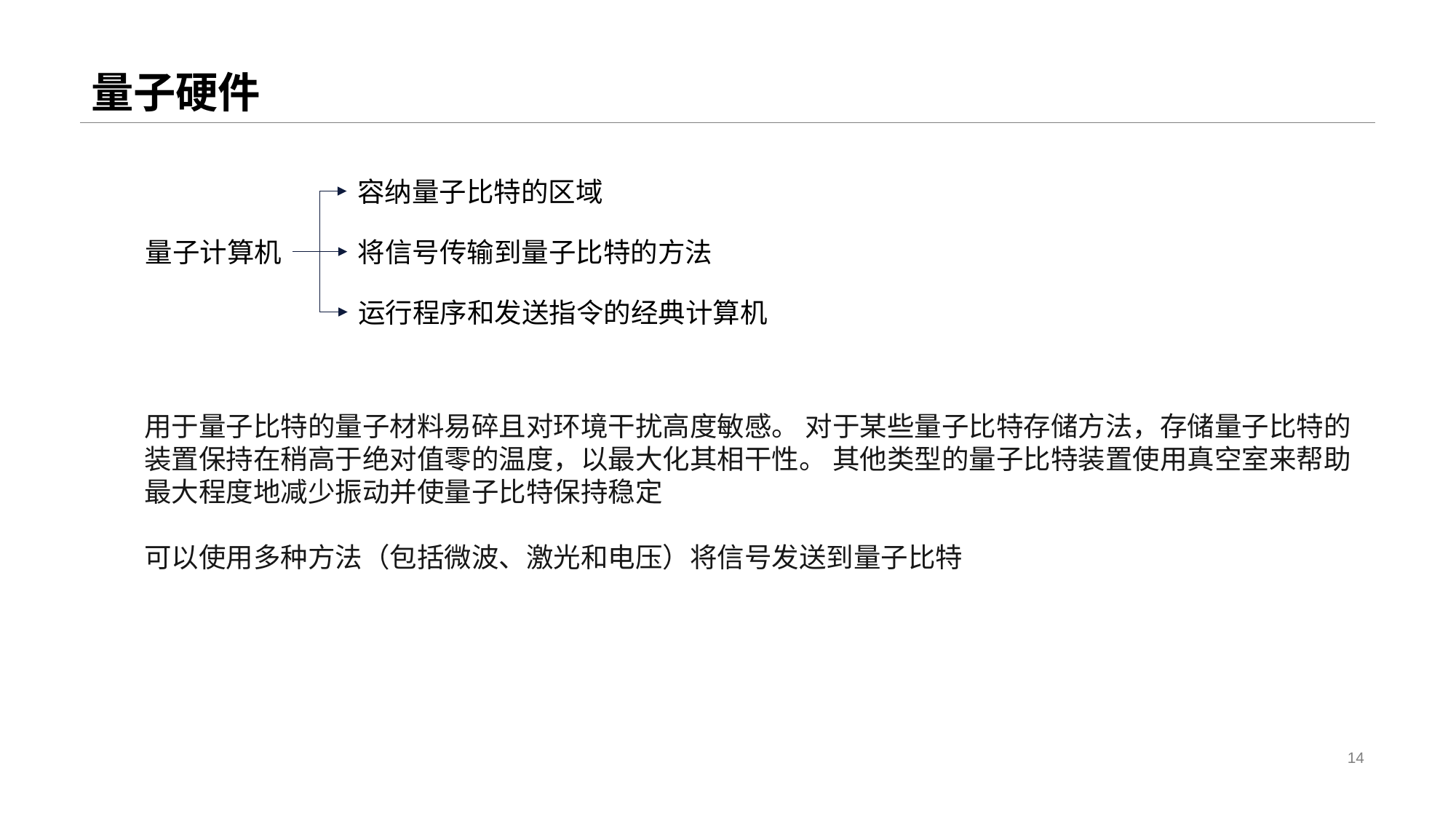

# 量子硬件
容纳量子比特的区域
量子计算机
将信号传输到量子比特的方法
运行程序和发送指令的经典计算机
用于量子比特的量子材料易碎且对环境干扰高度敏感。 对于某些量子比特存储方法，存储量子比特的装置保持在稍高于绝对值零的温度，以最大化其相干性。 其他类型的量子比特装置使用真空室来帮助最大程度地减少振动并使量子比特保持稳定

可以使用多种方法（包括微波、激光和电压）将信号发送到量子比特
14